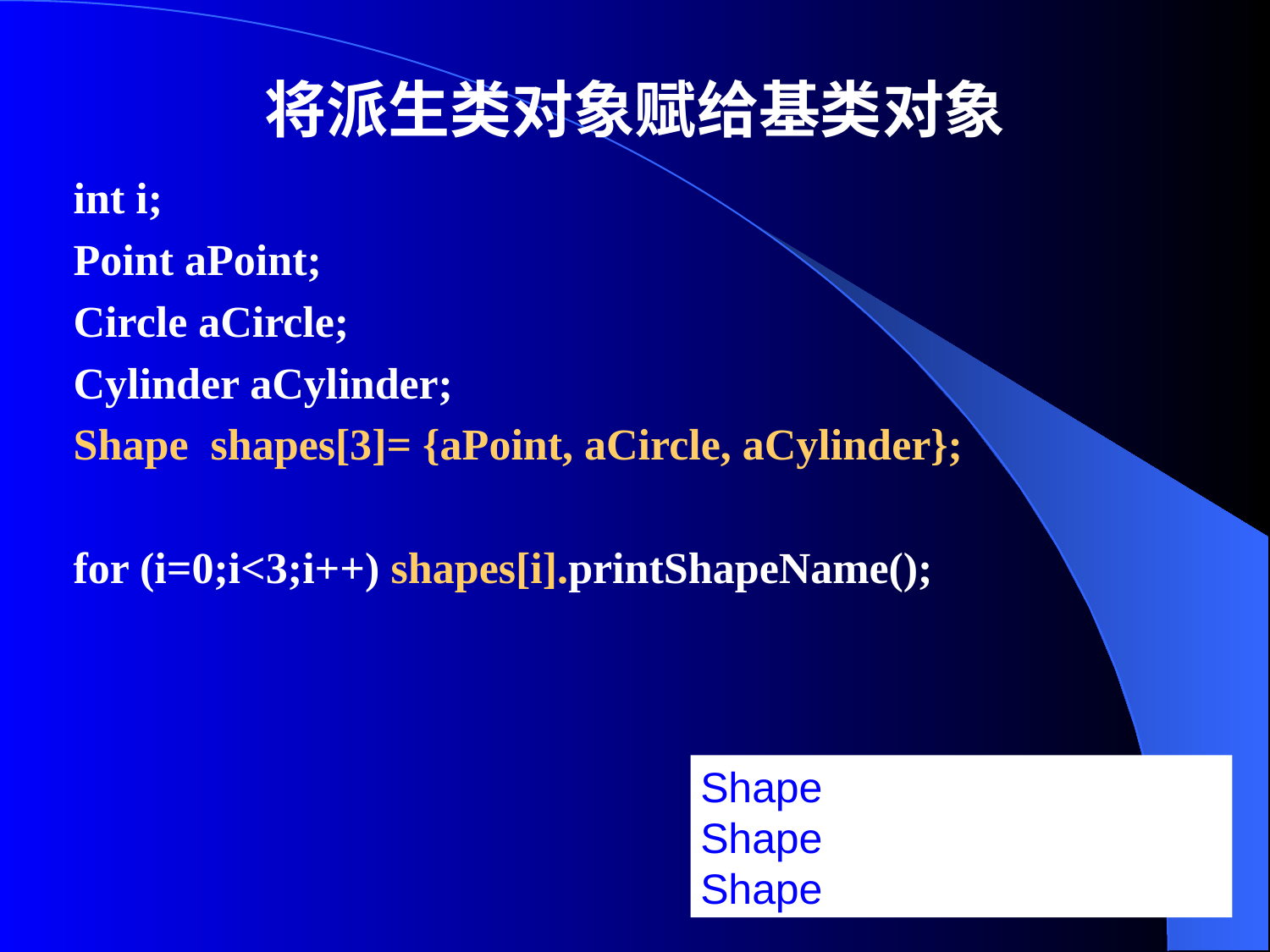

# 将派生类对象赋给基类对象
int i;
Point aPoint;
Circle aCircle;
Cylinder aCylinder;
Shape  shapes[3]= {aPoint, aCircle, aCylinder};

for (i=0;i<3;i++) shapes[i].printShapeName();
Shape
Shape
Shape